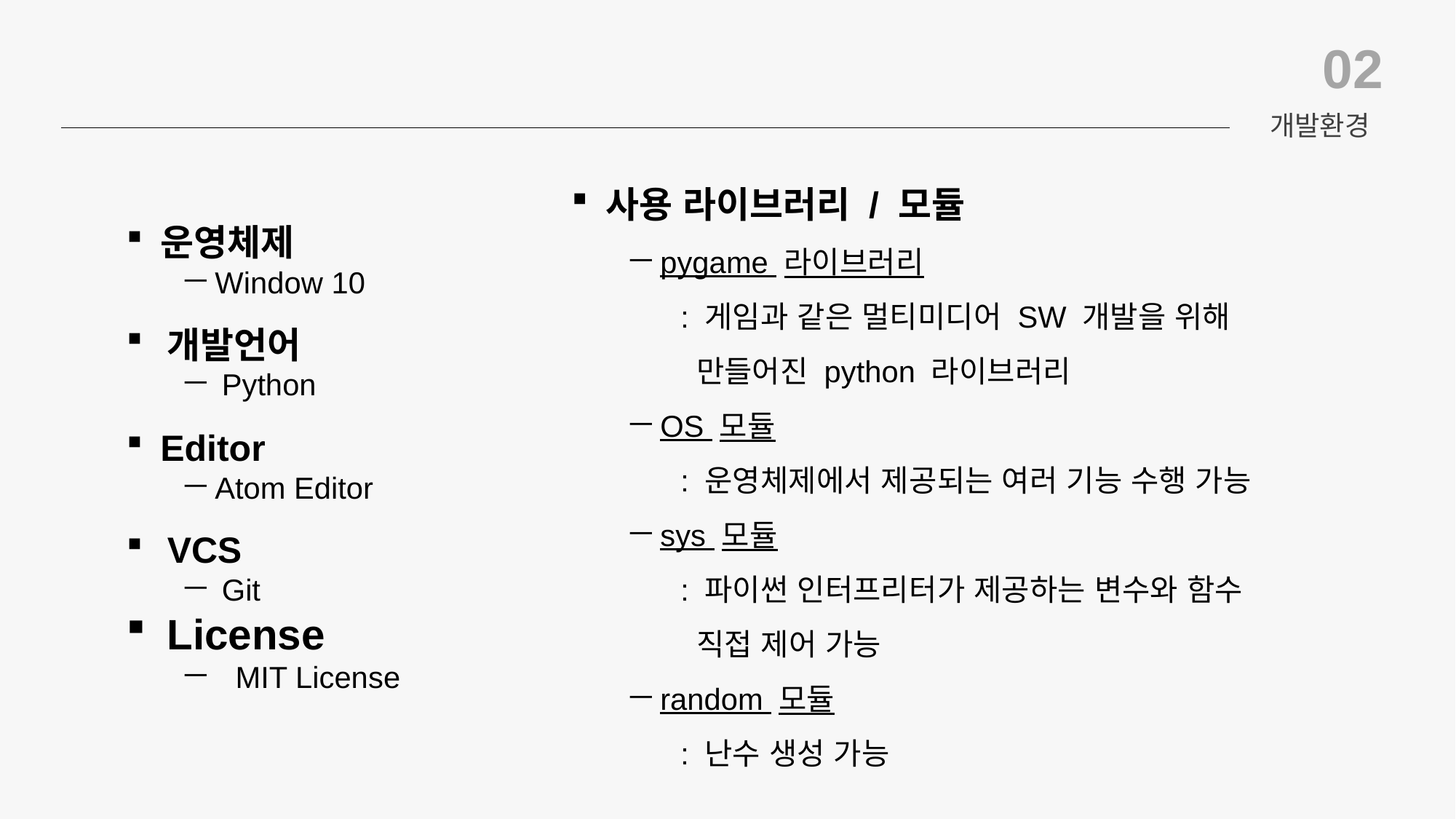

02
개발환경
사용 라이브러리 / 모듈
pygame 라이브러리
: 게임과 같은 멀티미디어 SW 개발을 위해
 만들어진 python 라이브러리
OS 모듈
: 운영체제에서 제공되는 여러 기능 수행 가능
sys 모듈
: 파이썬 인터프리터가 제공하는 변수와 함수
 직접 제어 가능
random 모듈
: 난수 생성 가능
운영체제
Window 10
개발언어
Python
Editor
Atom Editor
VCS
Git
License
MIT License